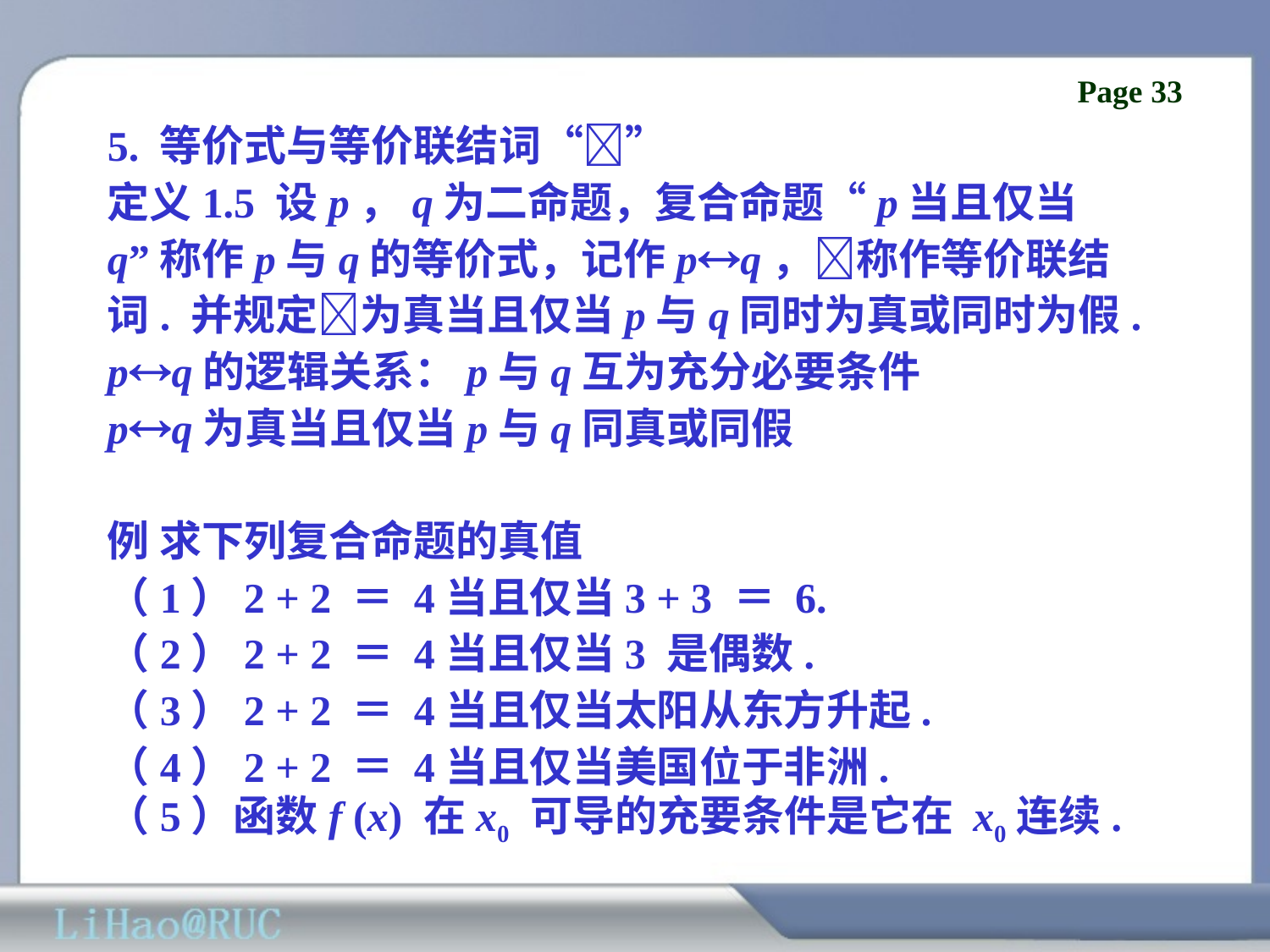

5. 等价式与等价联结词“↔”
定义1.5 设p，q为二命题，复合命题“p当且仅当q”称作p与q的等价式，记作p↔q，↔称作等价联结词. 并规定↔为真当且仅当p与q同时为真或同时为假.
p↔q的逻辑关系：p与q互为充分必要条件
p↔q为真当且仅当p与q同真或同假

例 求下列复合命题的真值
（1）2 + 2 ＝ 4当且仅当3 + 3 ＝ 6.
（2）2 + 2 ＝ 4当且仅当3 是偶数.
（3）2 + 2 ＝ 4当且仅当太阳从东方升起.
（4）2 + 2 ＝ 4当且仅当美国位于非洲.
（5）函数f (x) 在x0 可导的充要条件是它在 x0连续.